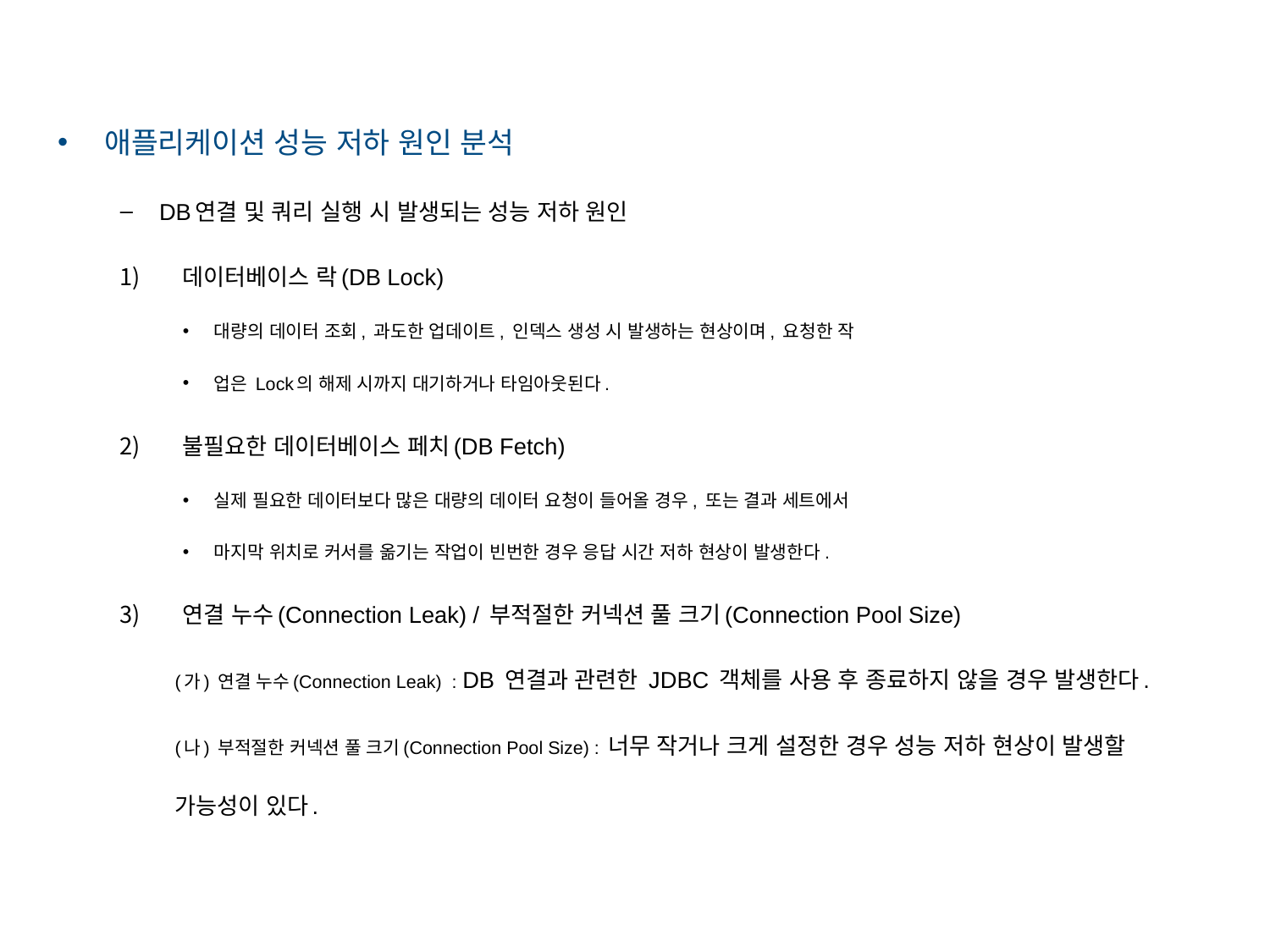

애플리케이션 성능 저하 원인 분석
DB연결 및 쿼리 실행 시 발생되는 성능 저하 원인
데이터베이스 락(DB Lock)
대량의 데이터 조회, 과도한 업데이트, 인덱스 생성 시 발생하는 현상이며, 요청한 작
업은 Lock의 해제 시까지 대기하거나 타임아웃된다.
불필요한 데이터베이스 페치(DB Fetch)
실제 필요한 데이터보다 많은 대량의 데이터 요청이 들어올 경우, 또는 결과 세트에서
마지막 위치로 커서를 옮기는 작업이 빈번한 경우 응답 시간 저하 현상이 발생한다.
연결 누수(Connection Leak) / 부적절한 커넥션 풀 크기(Connection Pool Size)
(가) 연결 누수(Connection Leak)  : DB 연결과 관련한 JDBC 객체를 사용 후 종료하지 않을 경우 발생한다.
(나) 부적절한 커넥션 풀 크기(Connection Pool Size) : 너무 작거나 크게 설정한 경우 성능 저하 현상이 발생할 가능성이 있다.